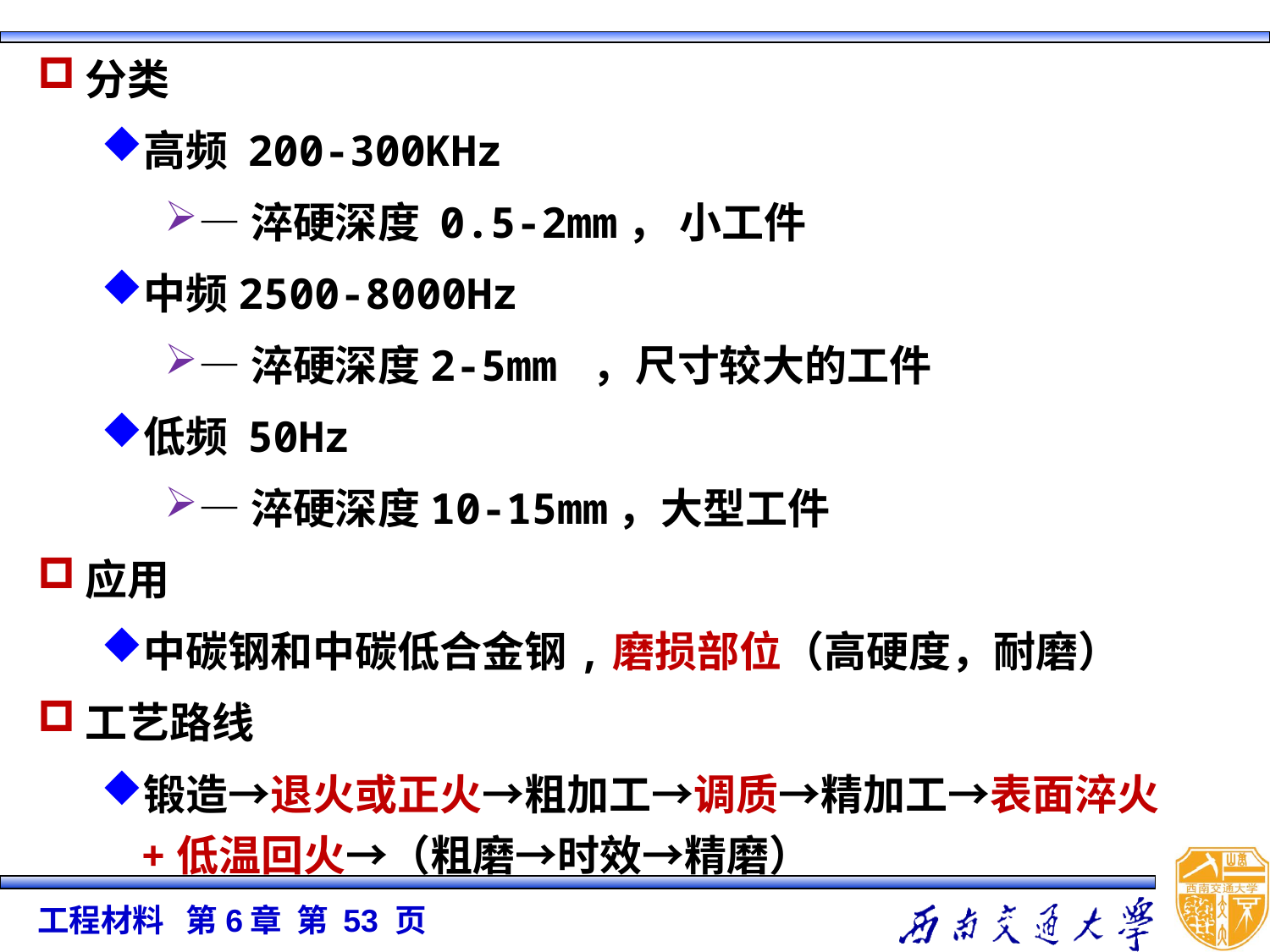

分类
高频 200-300KHz
—淬硬深度 0.5-2mm， 小工件
中频2500-8000Hz
—淬硬深度2-5mm ，尺寸较大的工件
低频 50Hz
—淬硬深度10-15mm，大型工件
应用
中碳钢和中碳低合金钢,磨损部位（高硬度，耐磨）
工艺路线
锻造→退火或正火→粗加工→调质→精加工→表面淬火+低温回火→（粗磨→时效→精磨）